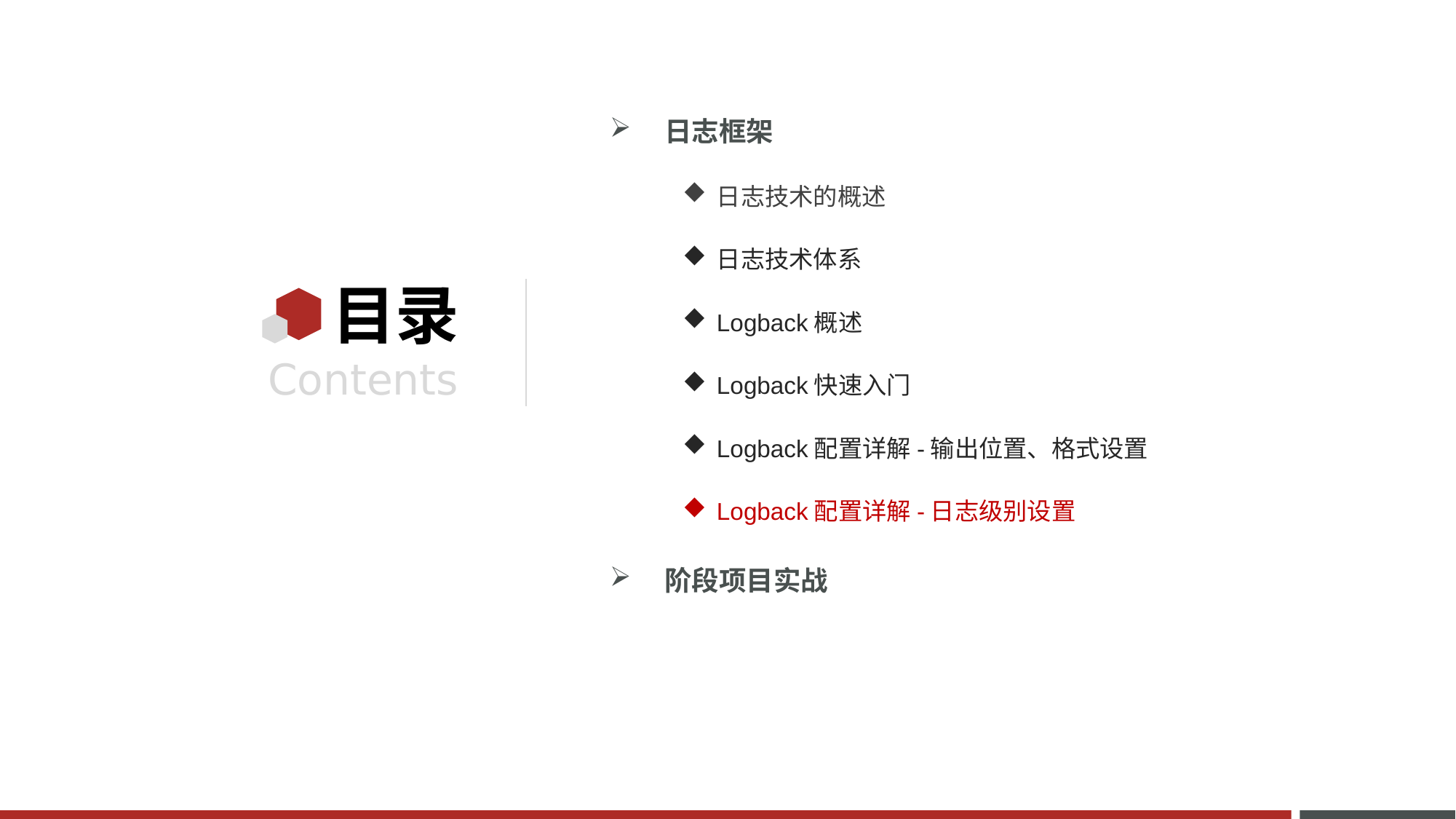

日志框架
日志技术的概述
日志技术体系
Logback概述
Logback快速入门
Logback配置详解-输出位置、格式设置
Logback配置详解-日志级别设置
阶段项目实战